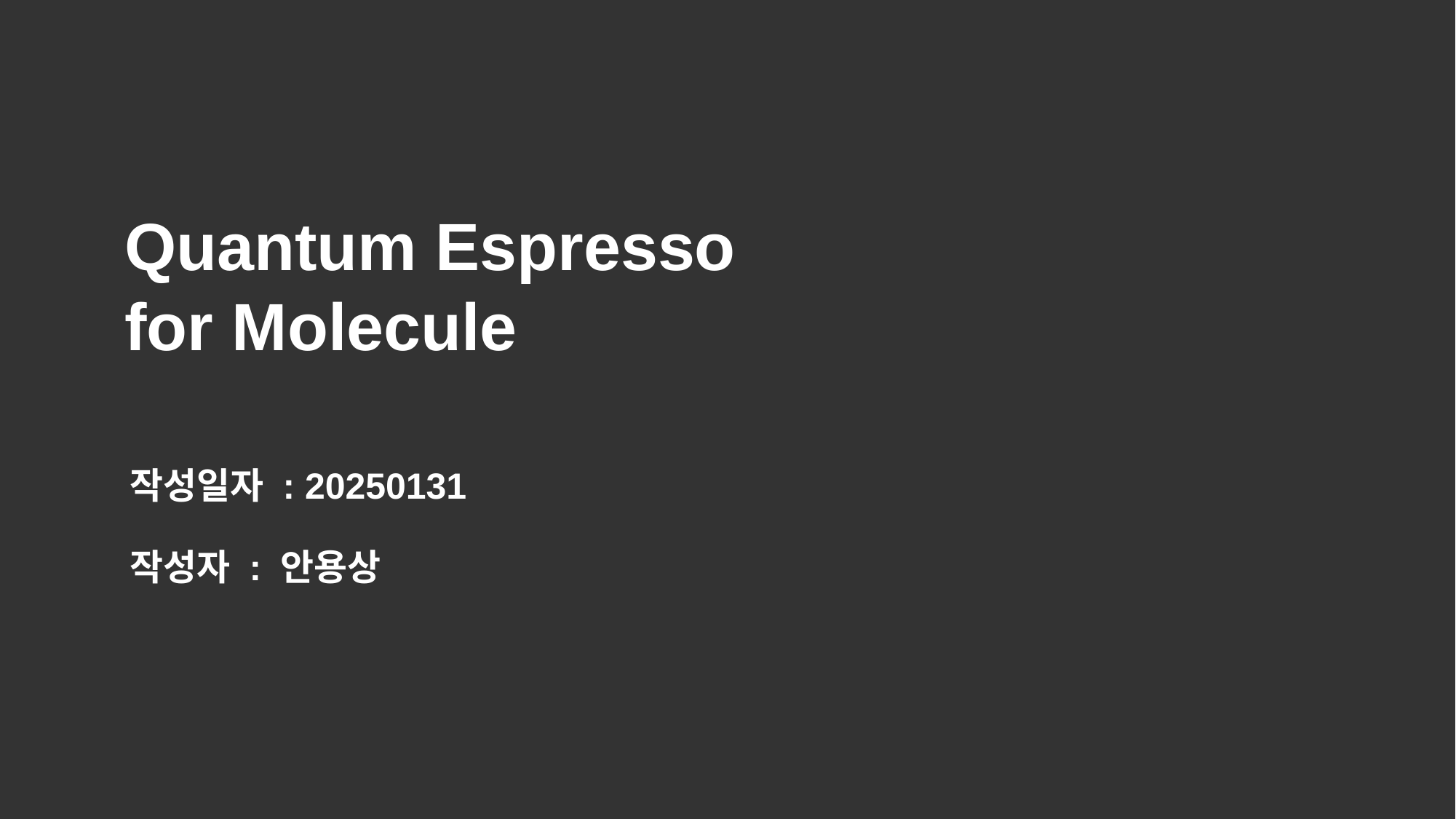

Quantum Espresso
for Molecule
작성일자 : 20250131
작성자 : 안용상